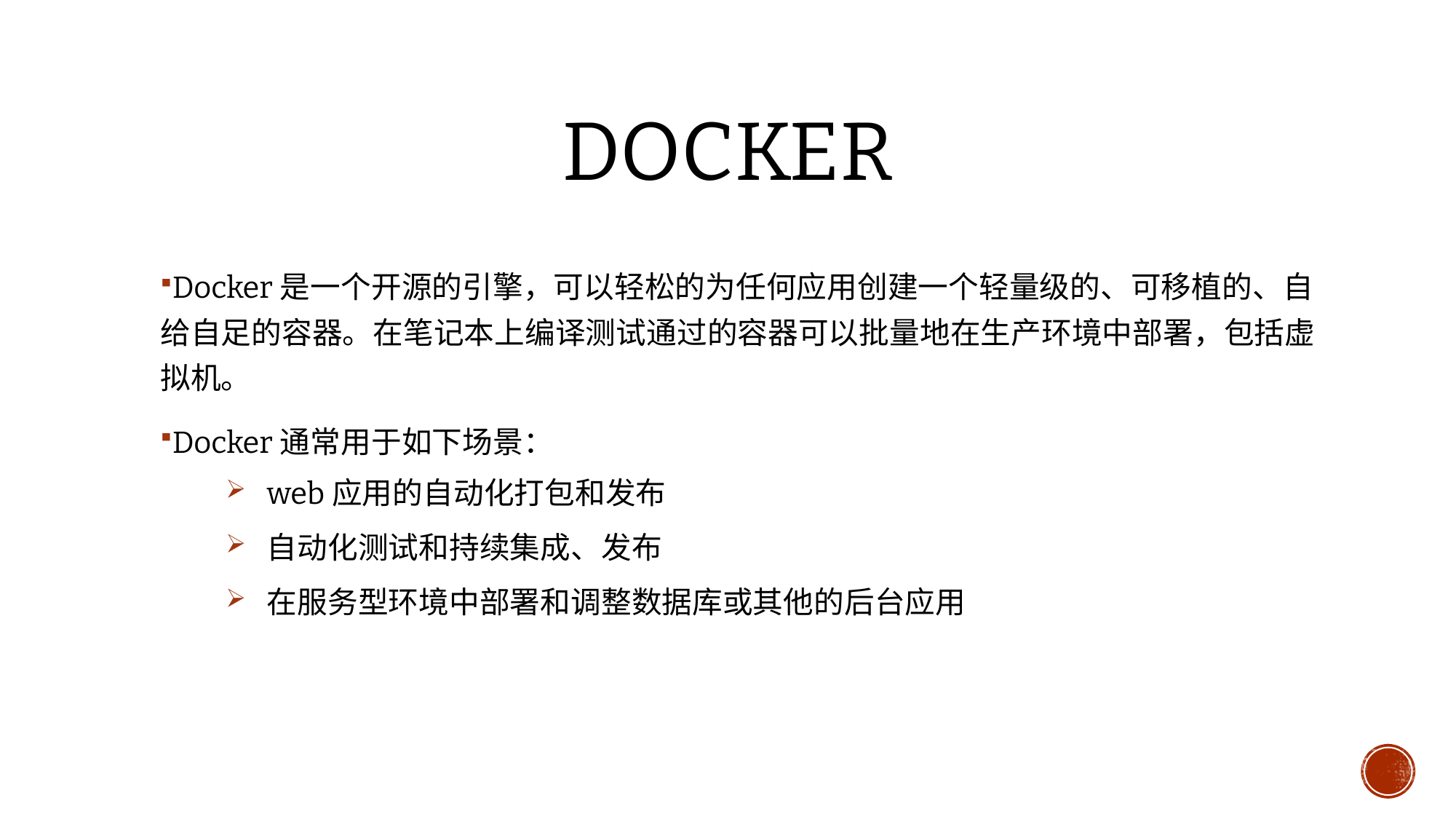

# docker
Docker是一个开源的引擎，可以轻松的为任何应用创建一个轻量级的、可移植的、自给自足的容器。在笔记本上编译测试通过的容器可以批量地在生产环境中部署，包括虚拟机。
Docker通常用于如下场景：
web应用的自动化打包和发布
自动化测试和持续集成、发布
在服务型环境中部署和调整数据库或其他的后台应用